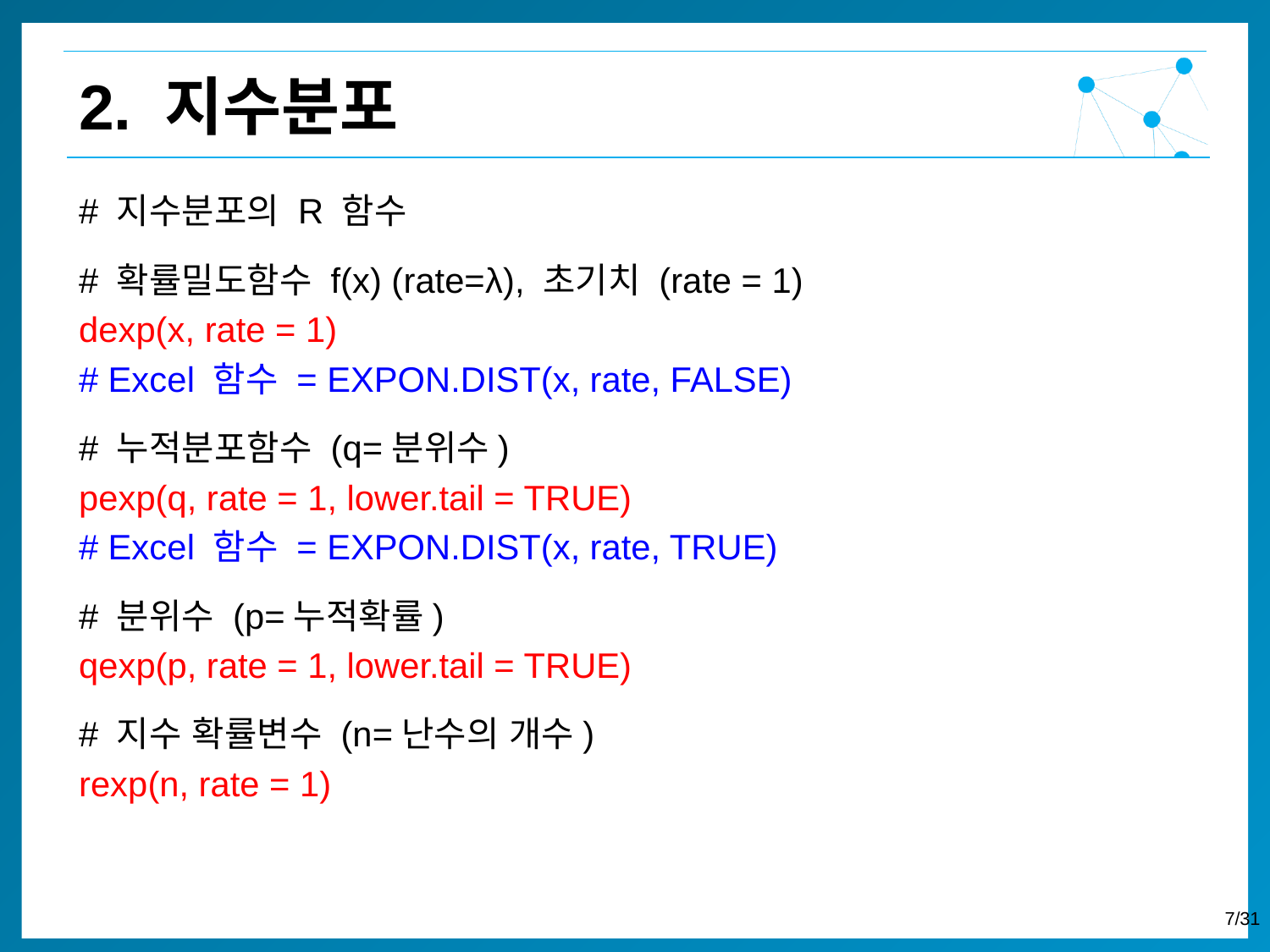

2. 지수분포
# 지수분포의 R 함수

# 확률밀도함수 f(x) (rate=λ), 초기치 (rate = 1)
dexp(x, rate = 1)
# Excel 함수 = EXPON.DIST(x, rate, FALSE)

# 누적분포함수 (q=분위수)
pexp(q, rate = 1, lower.tail = TRUE)
# Excel 함수 = EXPON.DIST(x, rate, TRUE)

# 분위수 (p=누적확률)
qexp(p, rate = 1, lower.tail = TRUE)

# 지수 확률변수 (n=난수의 개수)
rexp(n, rate = 1)